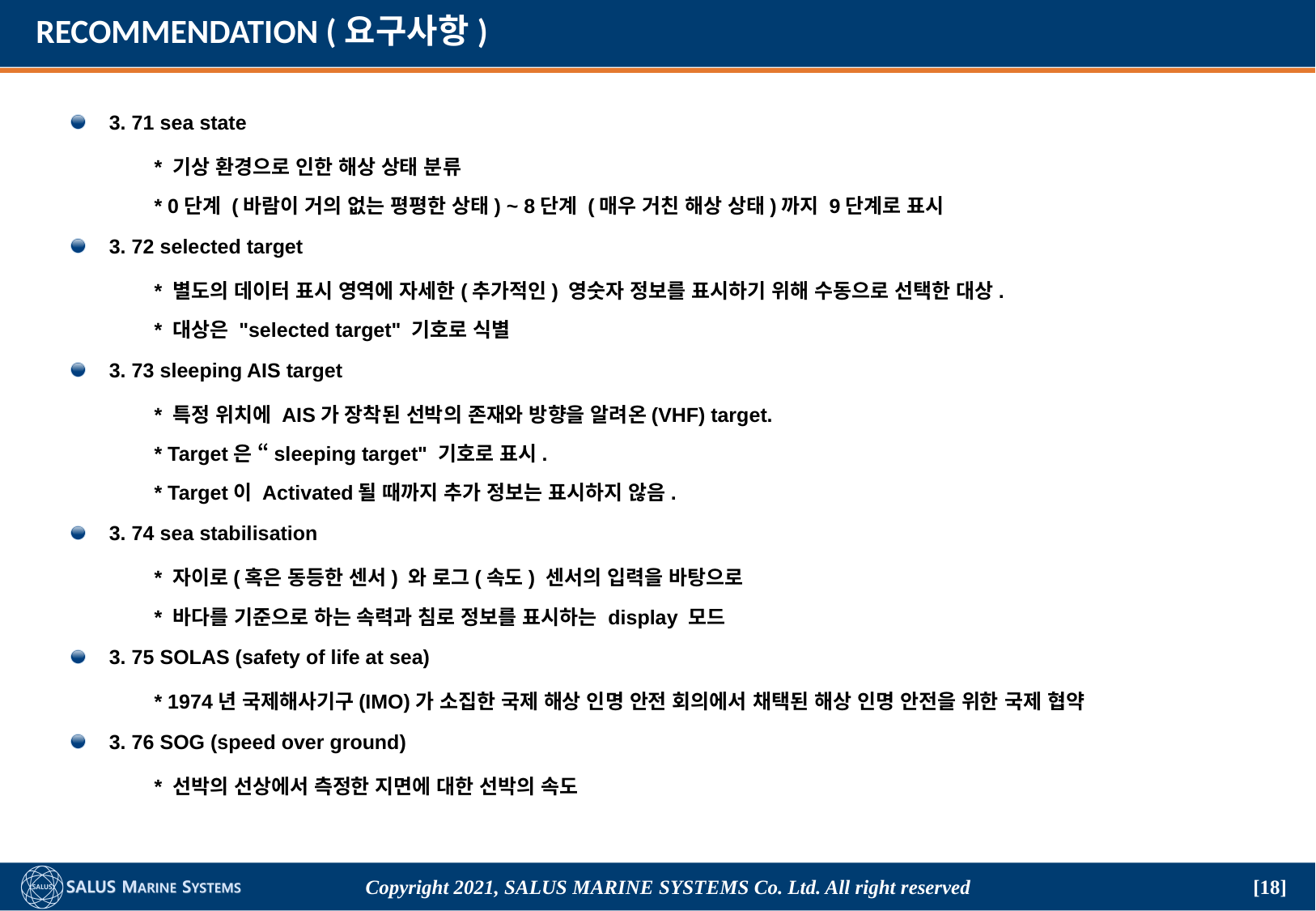

# RECOMMENDATION (요구사항)
3. 71 sea state
	* 기상 환경으로 인한 해상 상태 분류
	* 0단계 (바람이 거의 없는 평평한 상태) ~ 8단계 (매우 거친 해상 상태)까지 9단계로 표시
3. 72 selected target
	* 별도의 데이터 표시 영역에 자세한(추가적인) 영숫자 정보를 표시하기 위해 수동으로 선택한 대상.
	* 대상은 "selected target" 기호로 식별
3. 73 sleeping AIS target
	* 특정 위치에 AIS가 장착된 선박의 존재와 방향을 알려온(VHF) target.
	* Target은 “sleeping target" 기호로 표시.
	* Target이 Activated될 때까지 추가 정보는 표시하지 않음.
3. 74 sea stabilisation
	* 자이로(혹은 동등한 센서) 와 로그(속도) 센서의 입력을 바탕으로
	* 바다를 기준으로 하는 속력과 침로 정보를 표시하는 display 모드
3. 75 SOLAS (safety of life at sea)
	* 1974년 국제해사기구(IMO)가 소집한 국제 해상 인명 안전 회의에서 채택된 해상 인명 안전을 위한 국제 협약
3. 76 SOG (speed over ground)
	* 선박의 선상에서 측정한 지면에 대한 선박의 속도

Copyright 2021, SALUS Marine Systems Co. Ltd. All right reserved
[18]